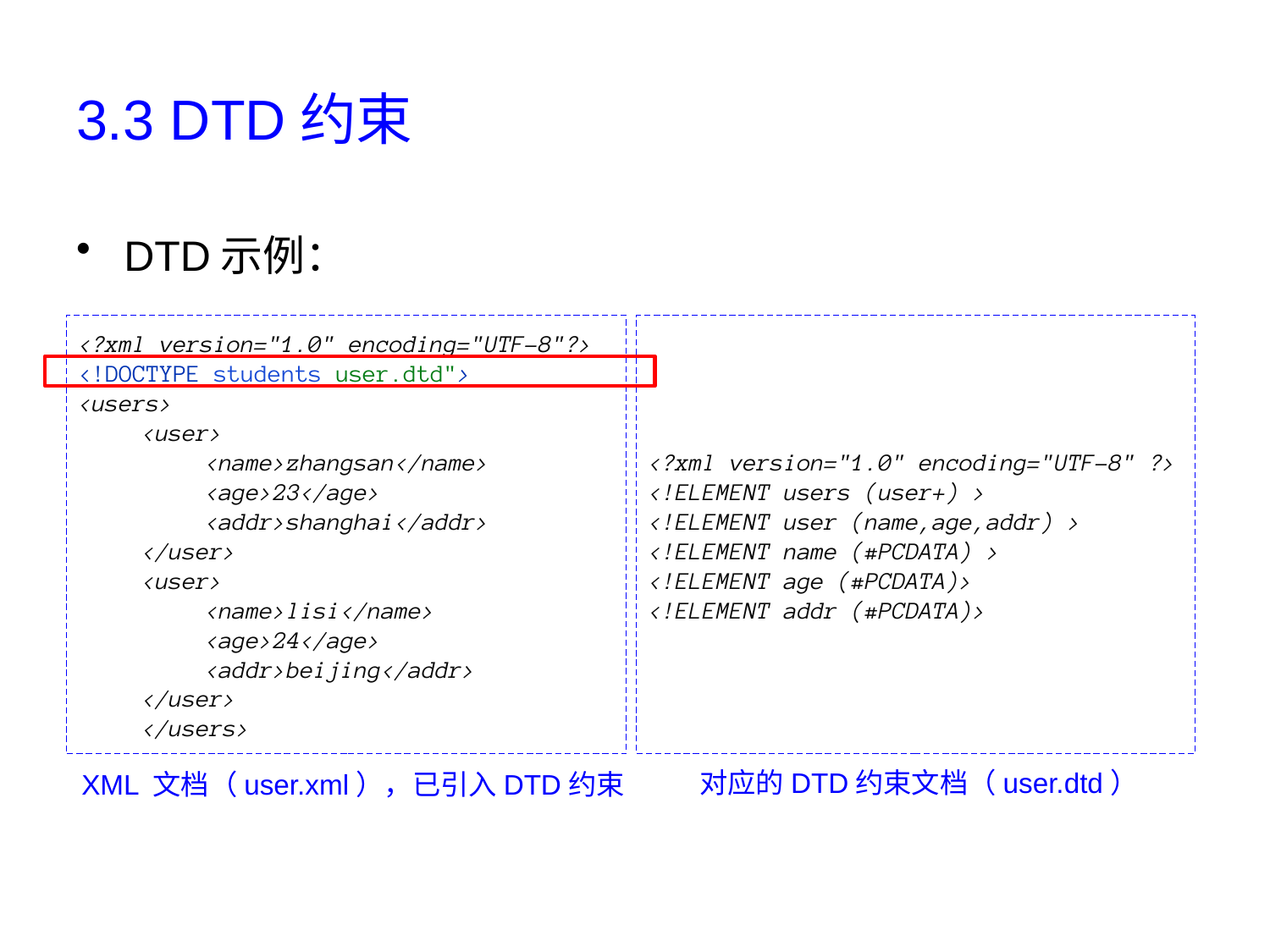

# 3.3 DTD约束
DTD示例：
<?xml version="1.0" encoding="UTF-8"?>
<!DOCTYPE students user.dtd">
<users>
<user>
<name>zhangsan</name>
<age>23</age>
<addr>shanghai</addr>
</user>
<user>
<name>lisi</name>
<age>24</age>
<addr>beijing</addr>
</user>
</users>
<?xml version="1.0" encoding="UTF-8" ?>
<!ELEMENT users (user+) >
<!ELEMENT user (name,age,addr) >
<!ELEMENT name (#PCDATA) >
<!ELEMENT age (#PCDATA)>
<!ELEMENT addr (#PCDATA)>

对应的DTD约束文档（user.dtd）
XML 文档（user.xml），已引入DTD约束